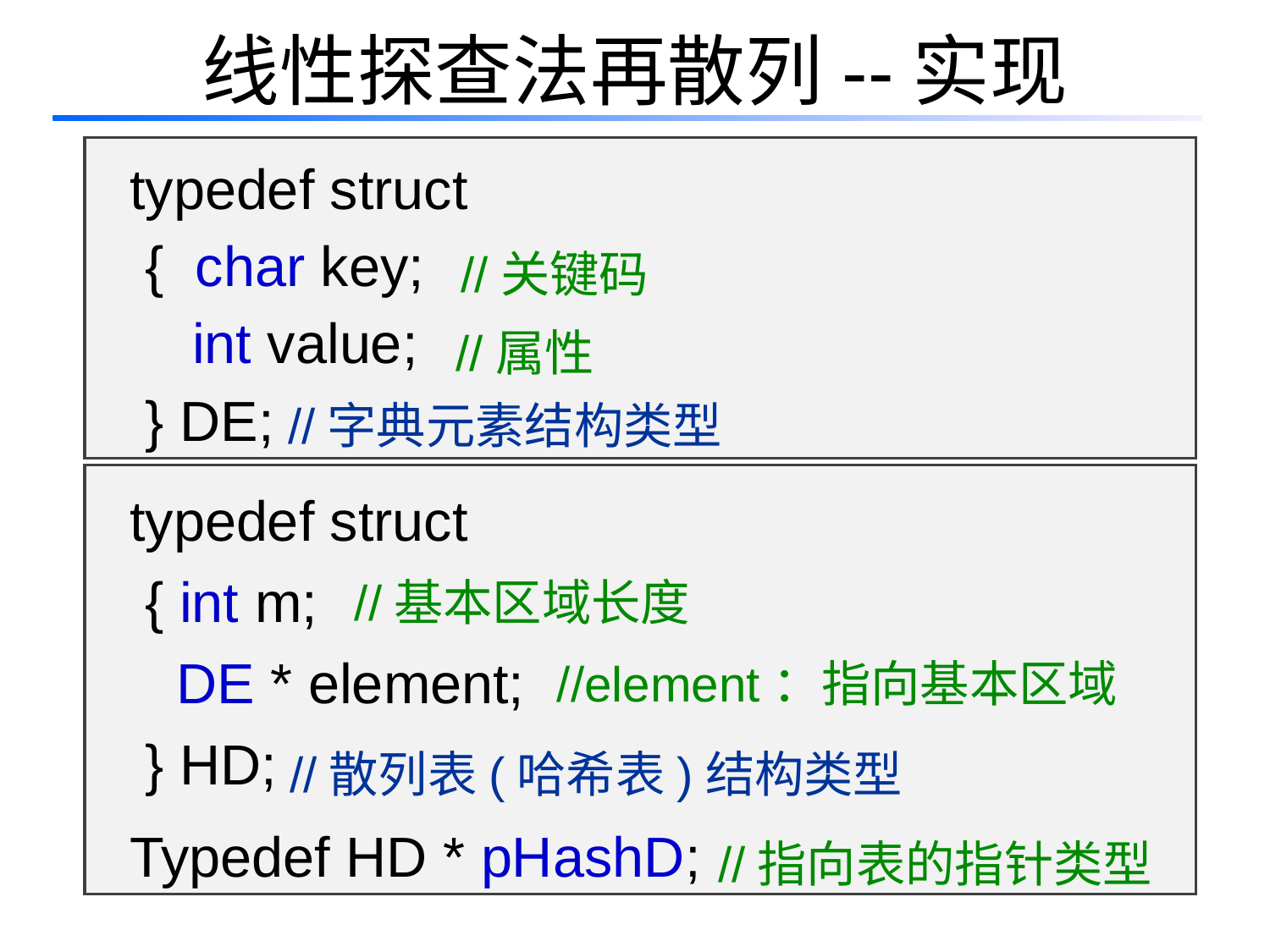

# 线性探查法再散列--实现

typedef struct
 {  char key;
    int value;
 } DE;
//关键码
//属性
//字典元素结构类型
typedef struct
 { int m;
   DE * element;
 } HD;
Typedef HD * pHashD;
//基本区域长度
//element：指向基本区域
//散列表(哈希表)结构类型
//指向表的指针类型